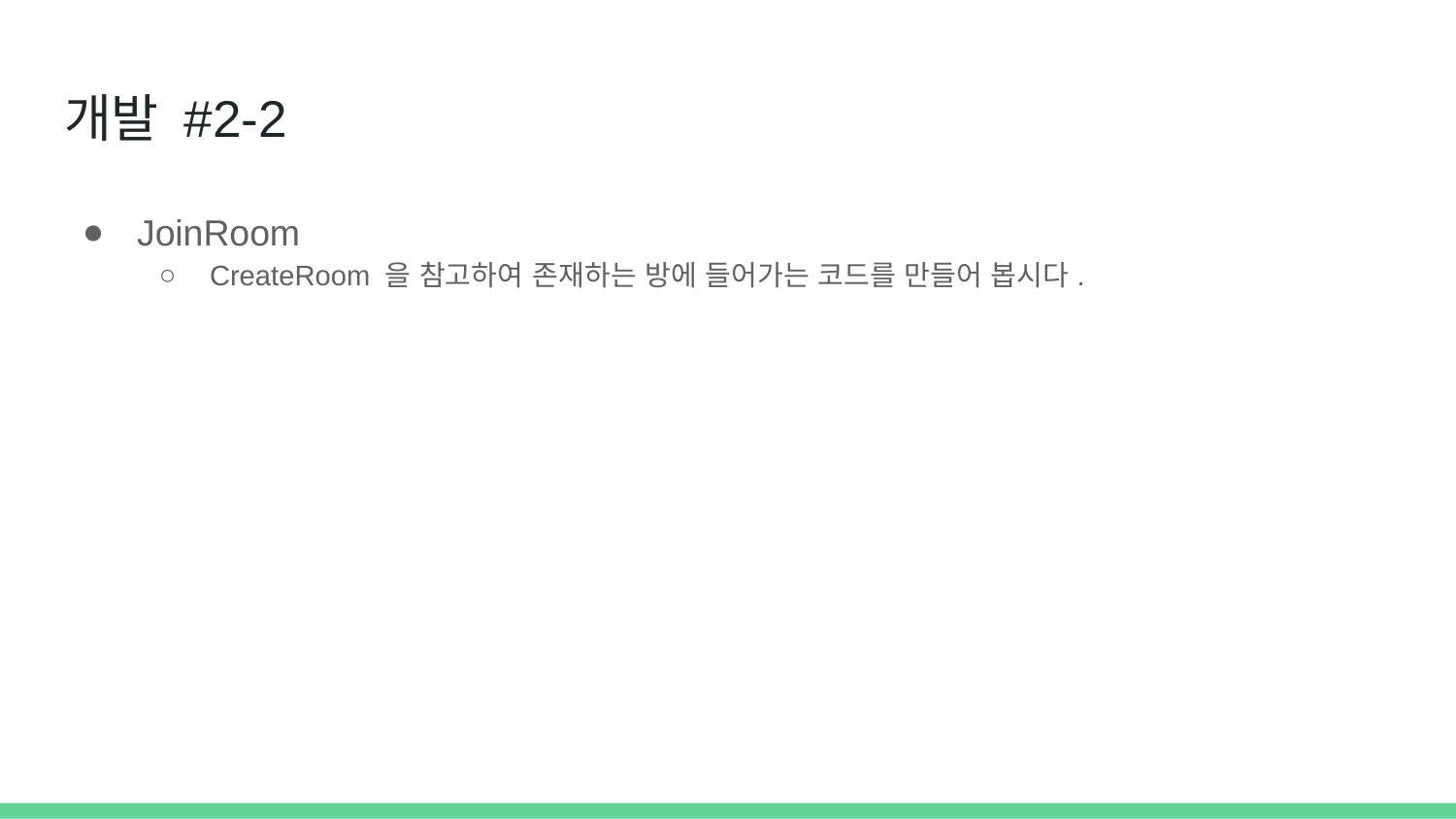

# 개발 #2-2
JoinRoom
CreateRoom 을 참고하여 존재하는 방에 들어가는 코드를 만들어 봅시다.